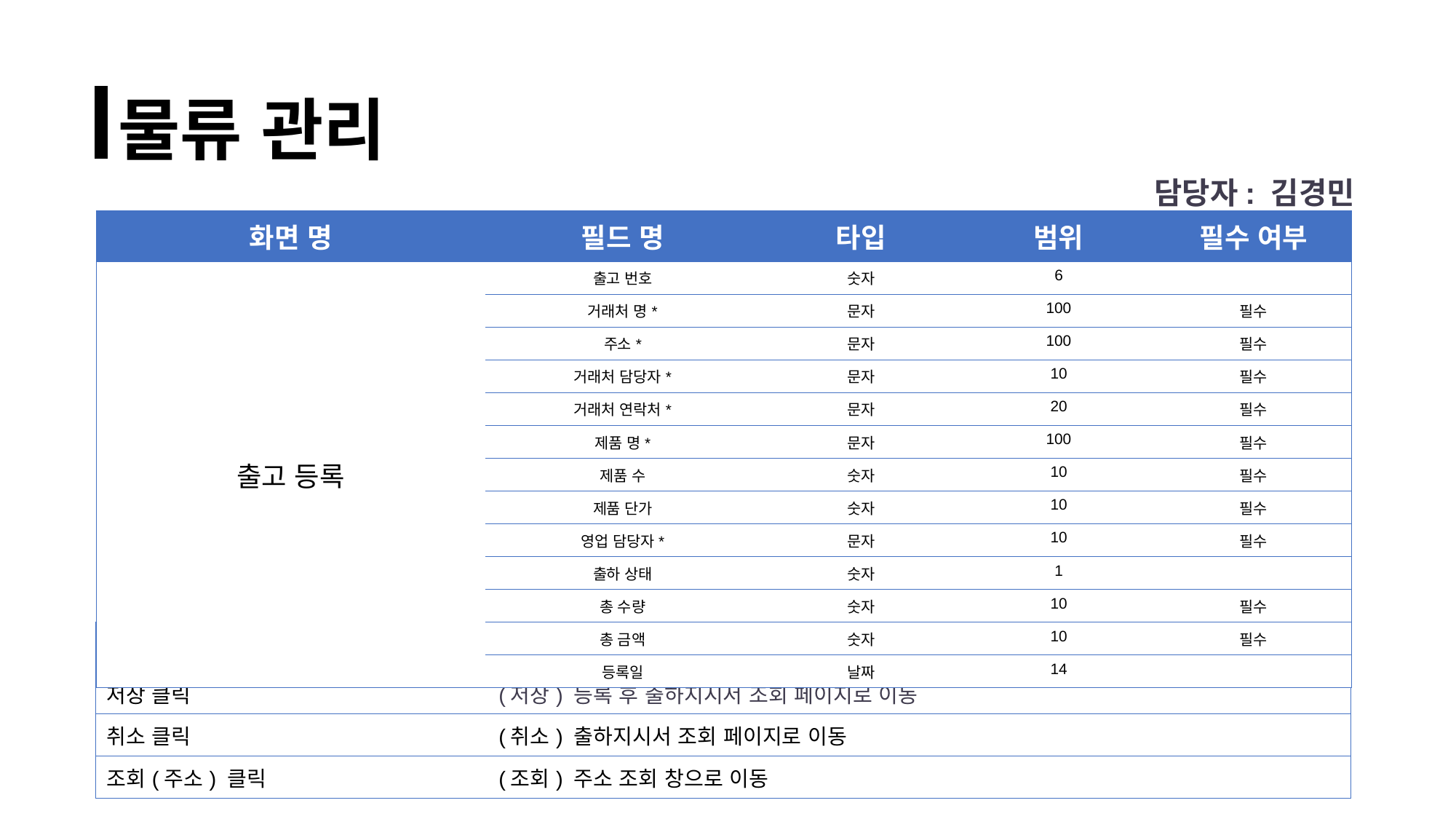

물류 관리

담당자: 김경민
| 화면 명 | 필드 명 | 타입 | 범위 | 필수 여부 |
| --- | --- | --- | --- | --- |
| 출고 등록 | 출고 번호 | 숫자 | 6 |  |
|  | 거래처 명\* | 문자 | 100 | 필수 |
|  | 주소\* | 문자 | 100 | 필수 |
|  | 거래처 담당자\* | 문자 | 10 | 필수 |
|  | 거래처 연락처\* | 문자 | 20 | 필수 |
|  | 제품 명\* | 문자 | 100 | 필수 |
|  | 제품 수 | 숫자 | 10 | 필수 |
|  | 제품 단가 | 숫자 | 10 | 필수 |
|  | 영업 담당자\* | 문자 | 10 | 필수 |
|  | 출하 상태 | 숫자 | 1 |  |
|  | 총 수량 | 숫자 | 10 | 필수 |
|  | 총 금액 | 숫자 | 10 | 필수 |
|  | 등록일 | 날짜 | 14 |  |
| 이벤트 명 | 이벤트 설명 |
| --- | --- |
| 저장 클릭 | (저장) 등록 후 출하지시서 조회 페이지로 이동 |
| 취소 클릭 | (취소) 출하지시서 조회 페이지로 이동 |
| 조회(주소) 클릭 | (조회) 주소 조회 창으로 이동 |